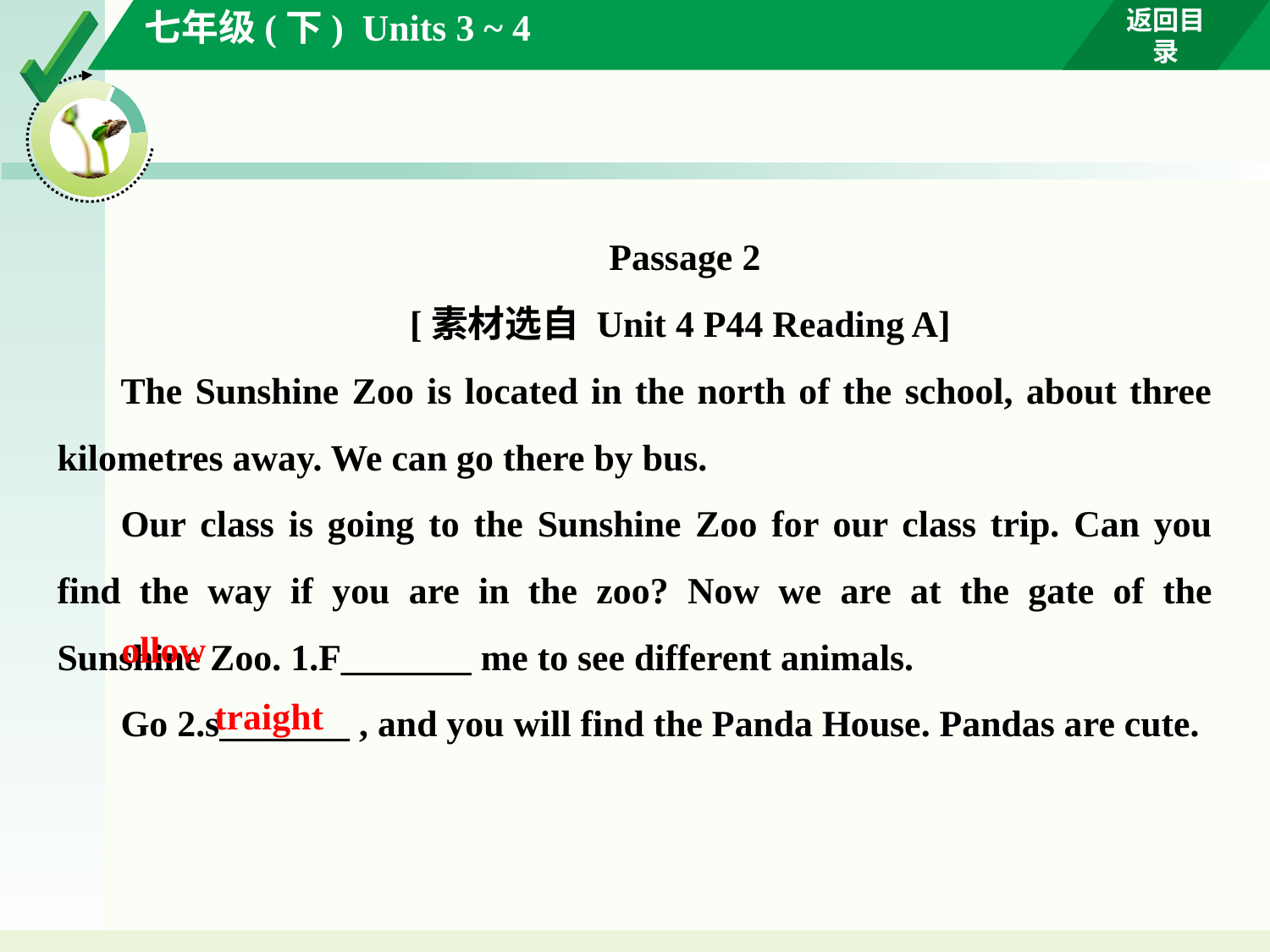

Passage 2
[素材选自 Unit 4 P44 Reading A]
The Sunshine Zoo is located in the north of the school, about three kilometres away. We can go there by bus.
Our class is going to the Sunshine Zoo for our class trip. Can you find the way if you are in the zoo? Now we are at the gate of the Sunshine Zoo. 1.F_______ me to see different animals.
Go 2.s_______ , and you will find the Panda House. Pandas are cute.
ollow
traight